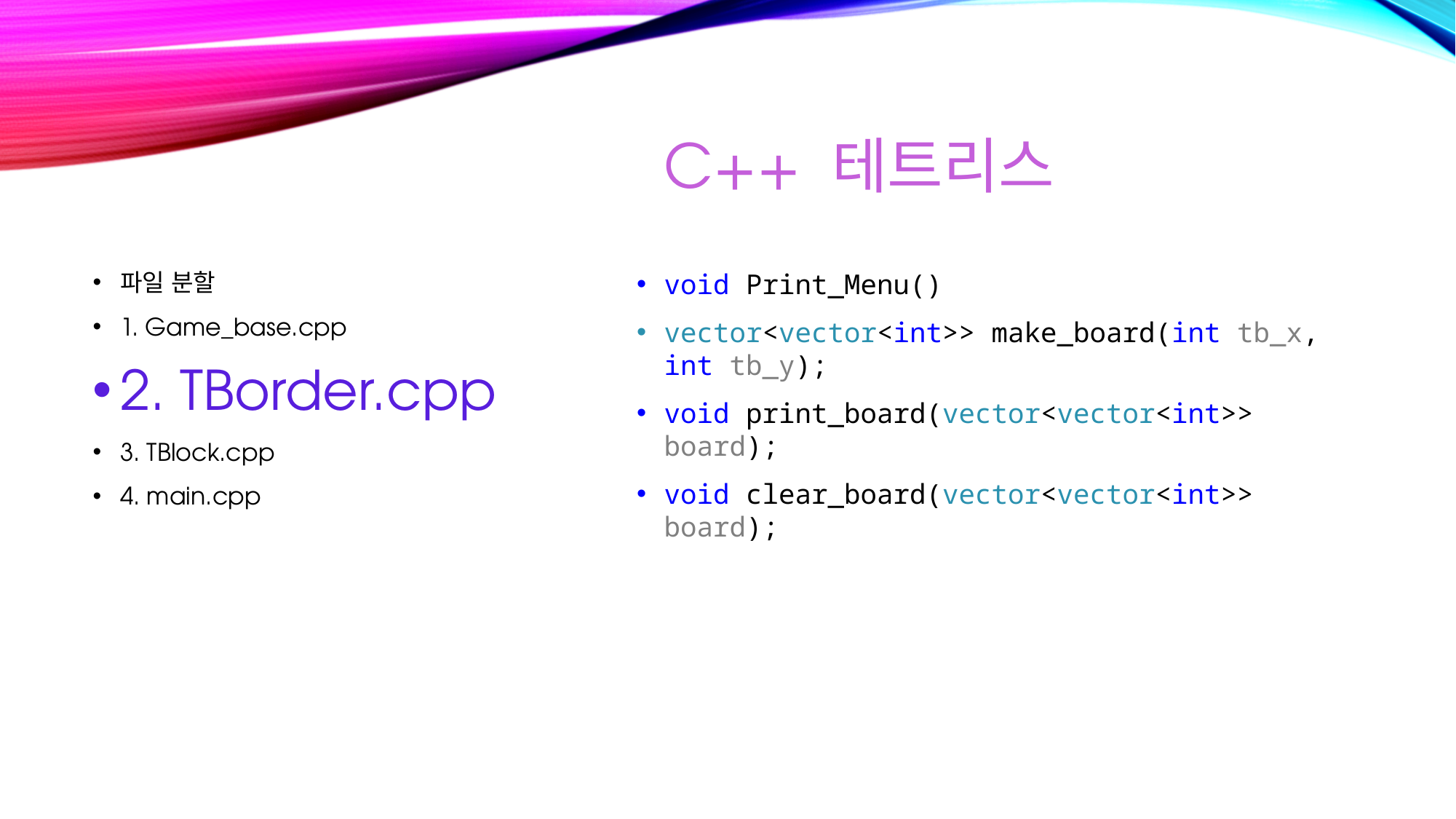

# C++ 테트리스
파일 분할
1. Game_base.cpp
2. TBorder.cpp
3. TBlock.cpp
4. main.cpp

void Print_Menu()
vector<vector<int>> make_board(int tb_x, int tb_y);
void print_board(vector<vector<int>> board);
void clear_board(vector<vector<int>> board);